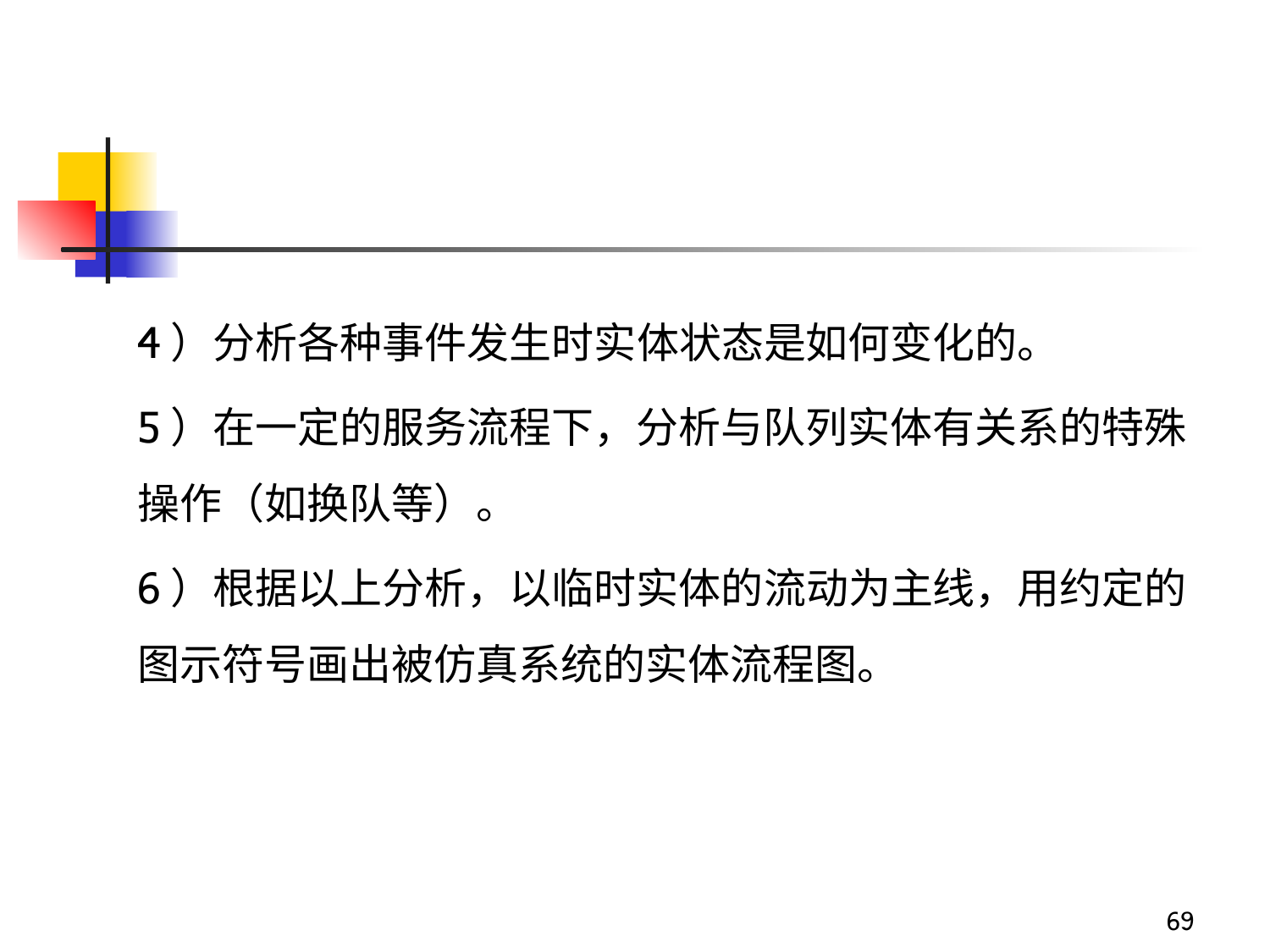

#
4）分析各种事件发生时实体状态是如何变化的。
5）在一定的服务流程下，分析与队列实体有关系的特殊操作（如换队等）。
6）根据以上分析，以临时实体的流动为主线，用约定的图示符号画出被仿真系统的实体流程图。

69